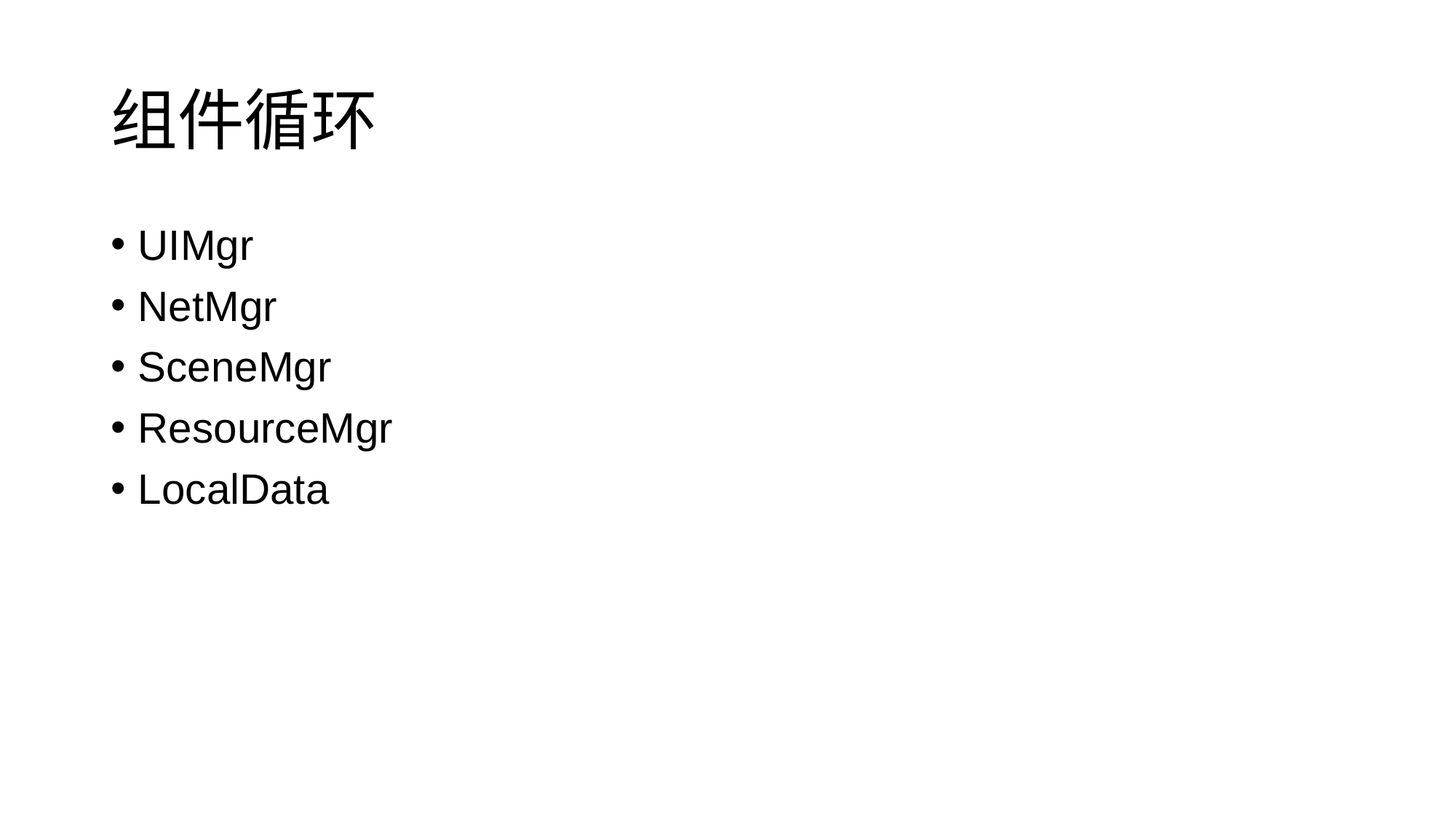

# 组件循环
UIMgr
NetMgr
SceneMgr
ResourceMgr
LocalData